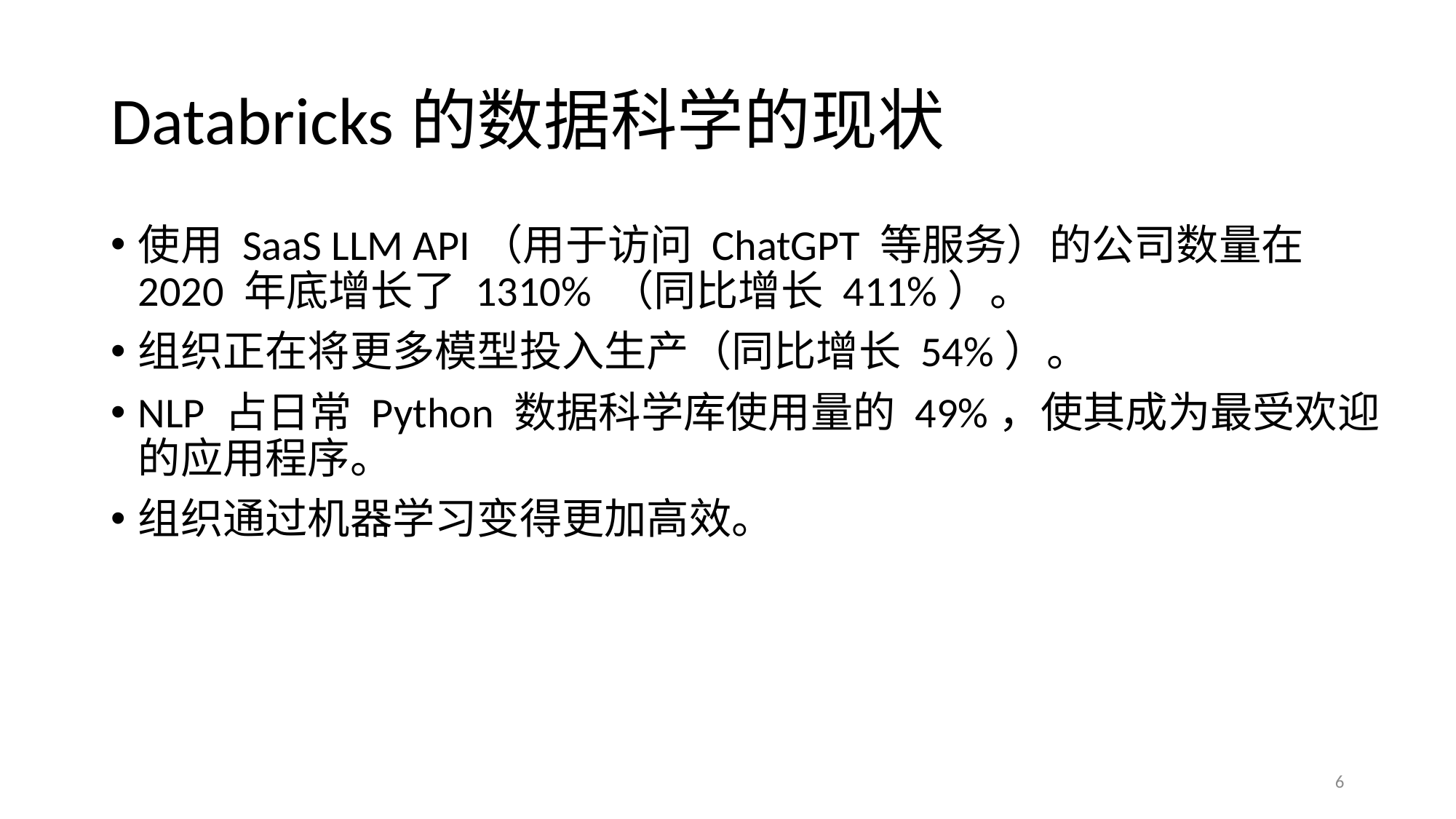

# Databricks的数据科学的现状
使⽤ SaaS LLM API（⽤于访问 ChatGPT 等服务）的公司数量在 2020 年底增⻓了 1310% （同⽐增⻓ 411%）。
组织正在将更多模型投⼊⽣产（同⽐增⻓ 54%）。
NLP 占⽇常 Python 数据科学库使⽤量的 49%，使其成为最受欢迎的应⽤程序。
组织通过机器学习变得更加⾼效。
6